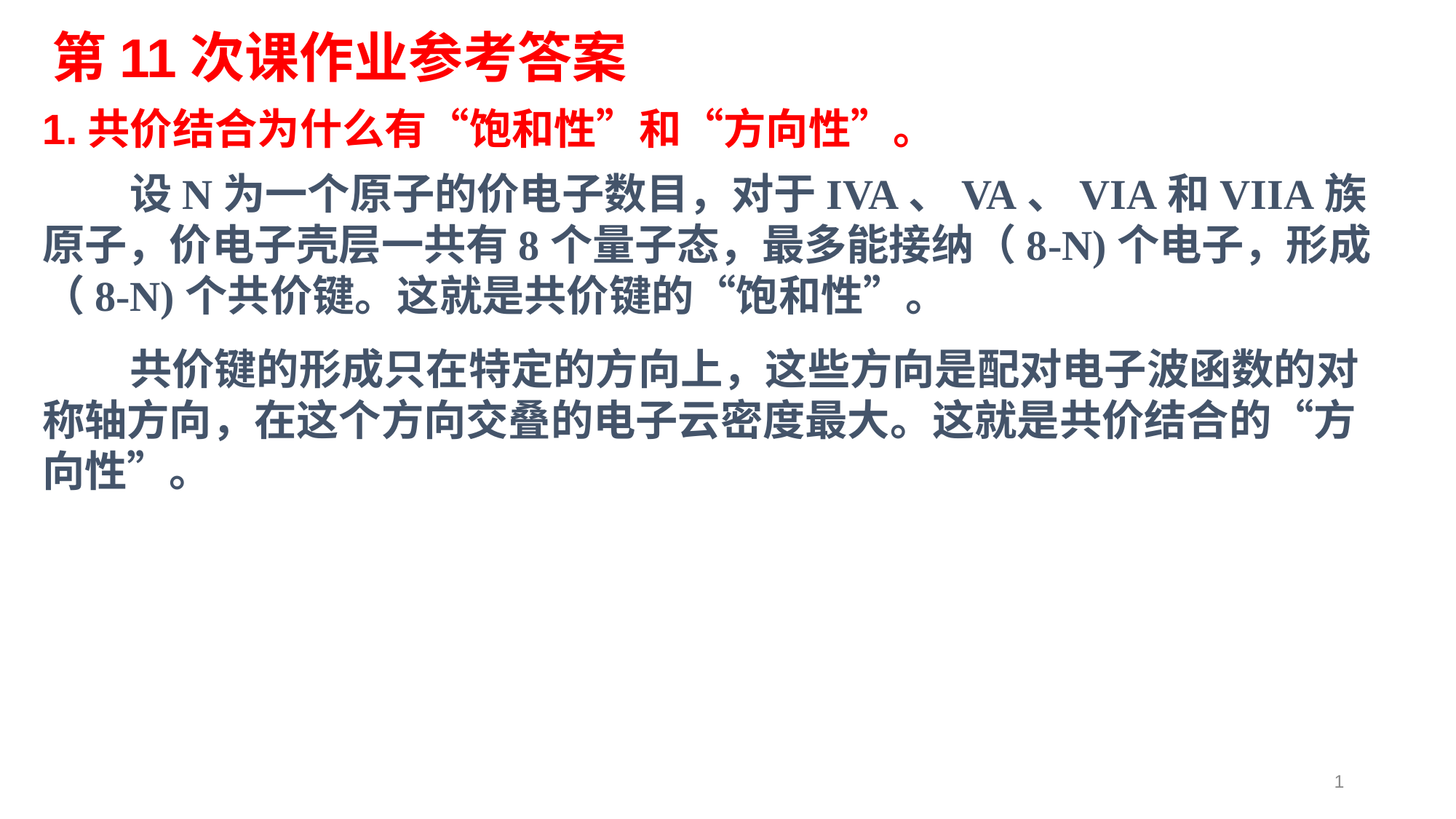

第11次课作业参考答案
1.共价结合为什么有“饱和性”和“方向性”。

        设N为一个原子的价电子数目，对于IVA、VA、VIA和VIIA族原子，价电子壳层一共有8个量子态，最多能接纳（8-N)个电子，形成（8-N)个共价键。这就是共价键的“饱和性”。
        共价键的形成只在特定的方向上，这些方向是配对电子波函数的对称轴方向，在这个方向交叠的电子云密度最大。这就是共价结合的“方向性”。
1